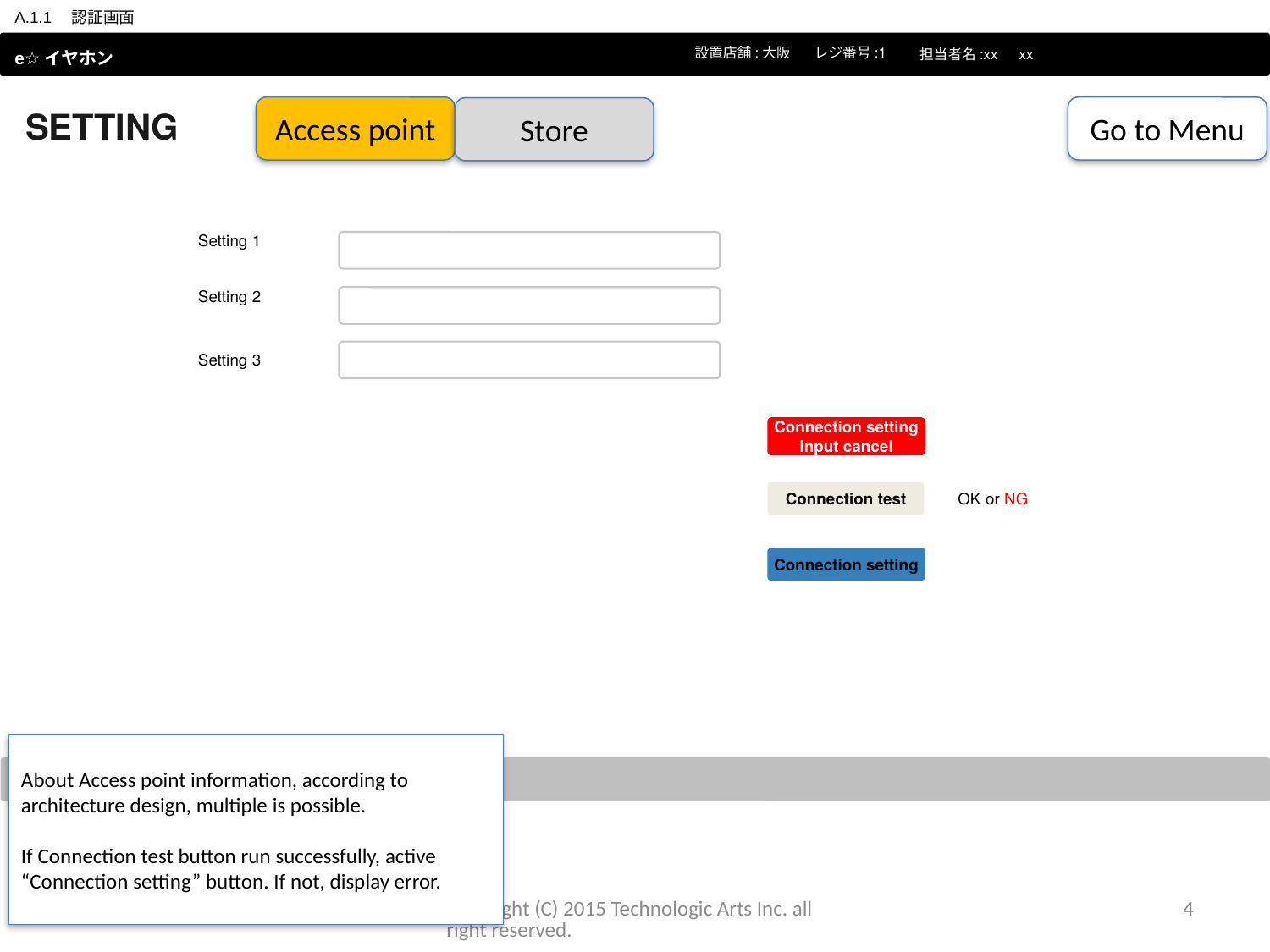

A.1.1　認証画面
  e☆イヤホン
設置店舗:大阪
レジ番号:1
担当者名:xx　xx
Access point
Go to Menu
Store
SETTING
Setting 1

Setting 2

Setting 3
Connection setting input cancel
Connection test
OK
        or NG
Connection setting
About Access point information, according to architecture design, multiple is possible.

If Connection test button run successfully, active “Connection setting” button. If not, display error.

Copyright (C) 2015 Technologic Arts Inc. all right reserved.
4